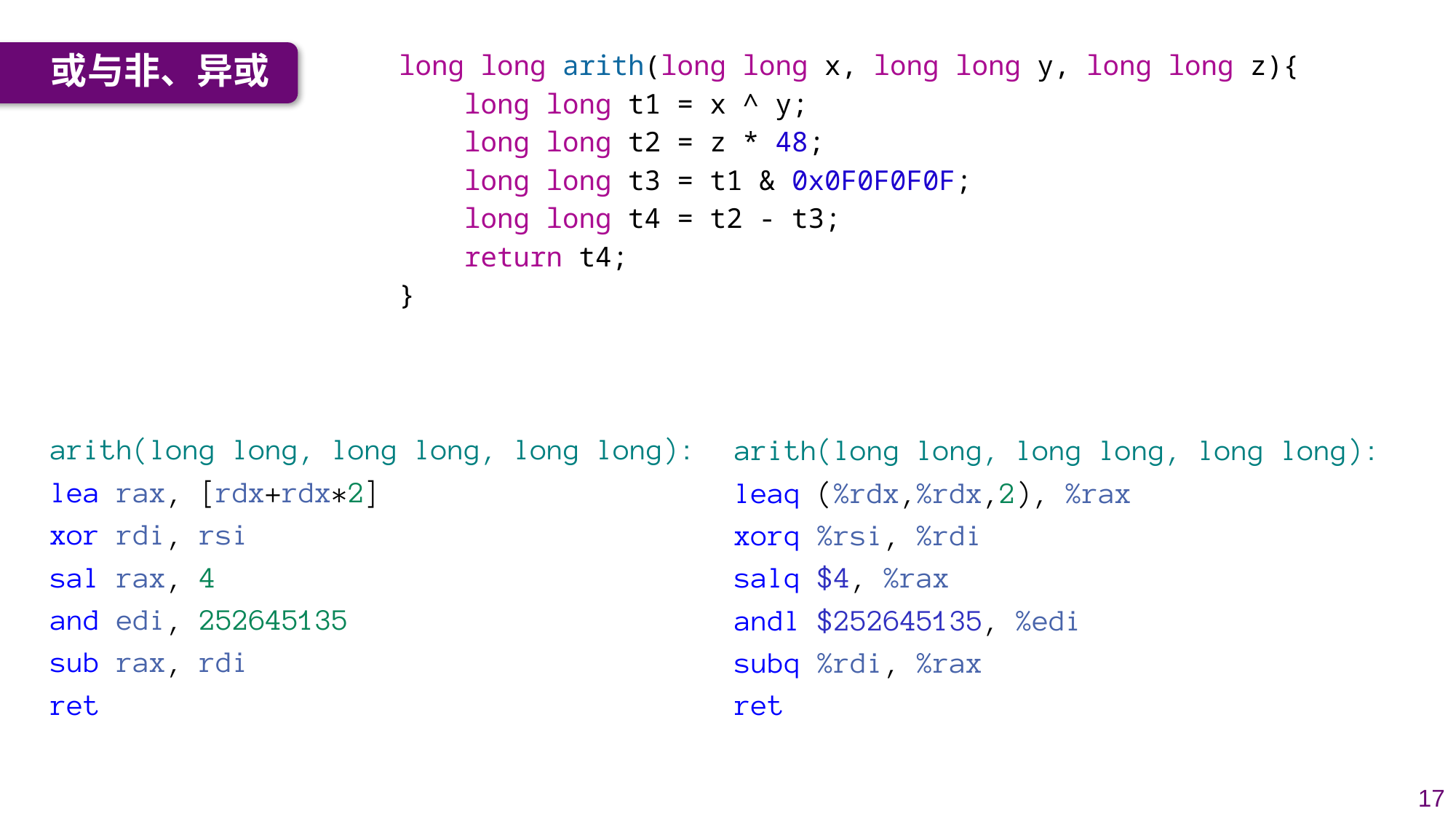

或与非、异或

long long arith(long long x, long long y, long long z){
    long long t1 = x ^ y;
    long long t2 = z * 48;
    long long t3 = t1 & 0x0F0F0F0F;
    long long t4 = t2 - t3;
    return t4;
}
arith(long long, long long, long long):
lea rax, [rdx+rdx*2]
xor rdi, rsi
sal rax, 4
and edi, 252645135
sub rax, rdi
ret
arith(long long, long long, long long):
leaq (%rdx,%rdx,2), %rax
xorq %rsi, %rdi
salq $4, %rax
andl $252645135, %edi
subq %rdi, %rax
ret
17